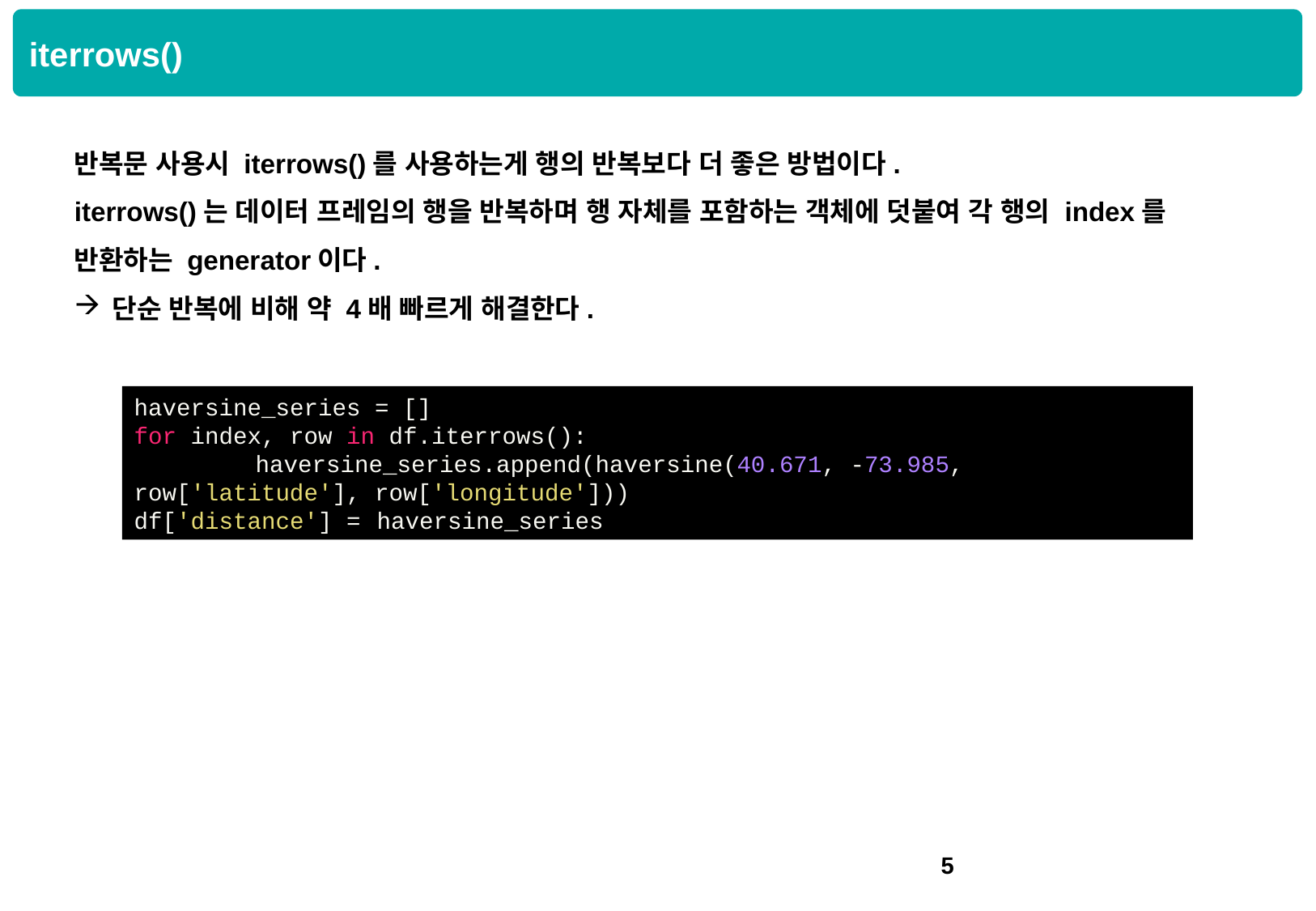

iterrows()
반복문 사용시 iterrows()를 사용하는게 행의 반복보다 더 좋은 방법이다.
iterrows()는 데이터 프레임의 행을 반복하며 행 자체를 포함하는 객체에 덧붙여 각 행의 index를 반환하는 generator이다.
단순 반복에 비해 약 4배 빠르게 해결한다.

haversine_series = []
for index, row in df.iterrows():
	haversine_series.append(haversine(40.671, -73.985, 	row['latitude'], row['longitude']))
df['distance'] = 	haversine_series
5